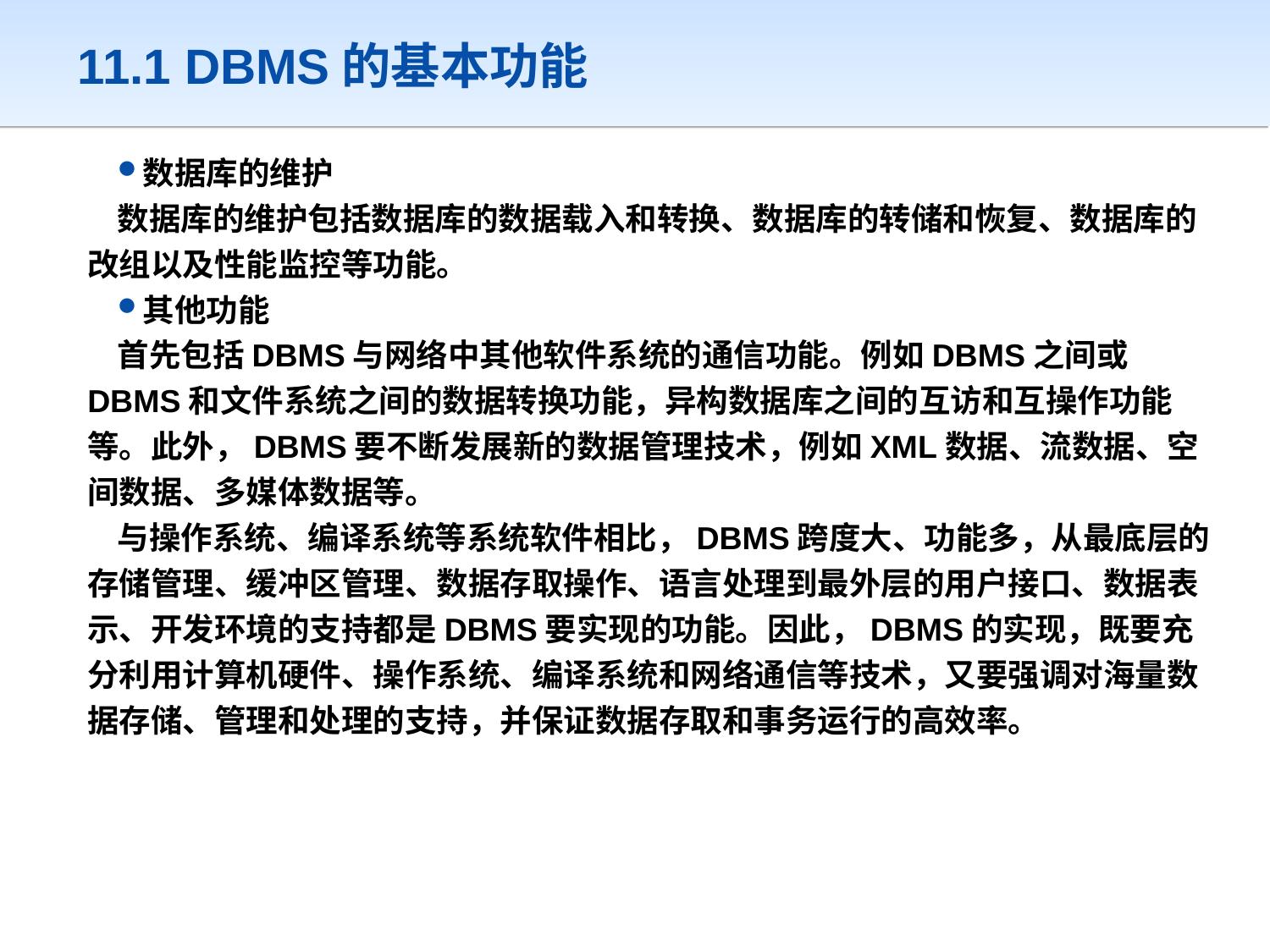

# 11.1 DBMS的基本功能
数据库的维护
数据库的维护包括数据库的数据载入和转换、数据库的转储和恢复、数据库的改组以及性能监控等功能。
其他功能
首先包括DBMS与网络中其他软件系统的通信功能。例如DBMS之间或DBMS和文件系统之间的数据转换功能，异构数据库之间的互访和互操作功能等。此外，DBMS要不断发展新的数据管理技术，例如XML数据、流数据、空间数据、多媒体数据等。
与操作系统、编译系统等系统软件相比，DBMS跨度大、功能多，从最底层的存储管理、缓冲区管理、数据存取操作、语言处理到最外层的用户接口、数据表示、开发环境的支持都是DBMS要实现的功能。因此，DBMS的实现，既要充分利用计算机硬件、操作系统、编译系统和网络通信等技术，又要强调对海量数据存储、管理和处理的支持，并保证数据存取和事务运行的高效率。